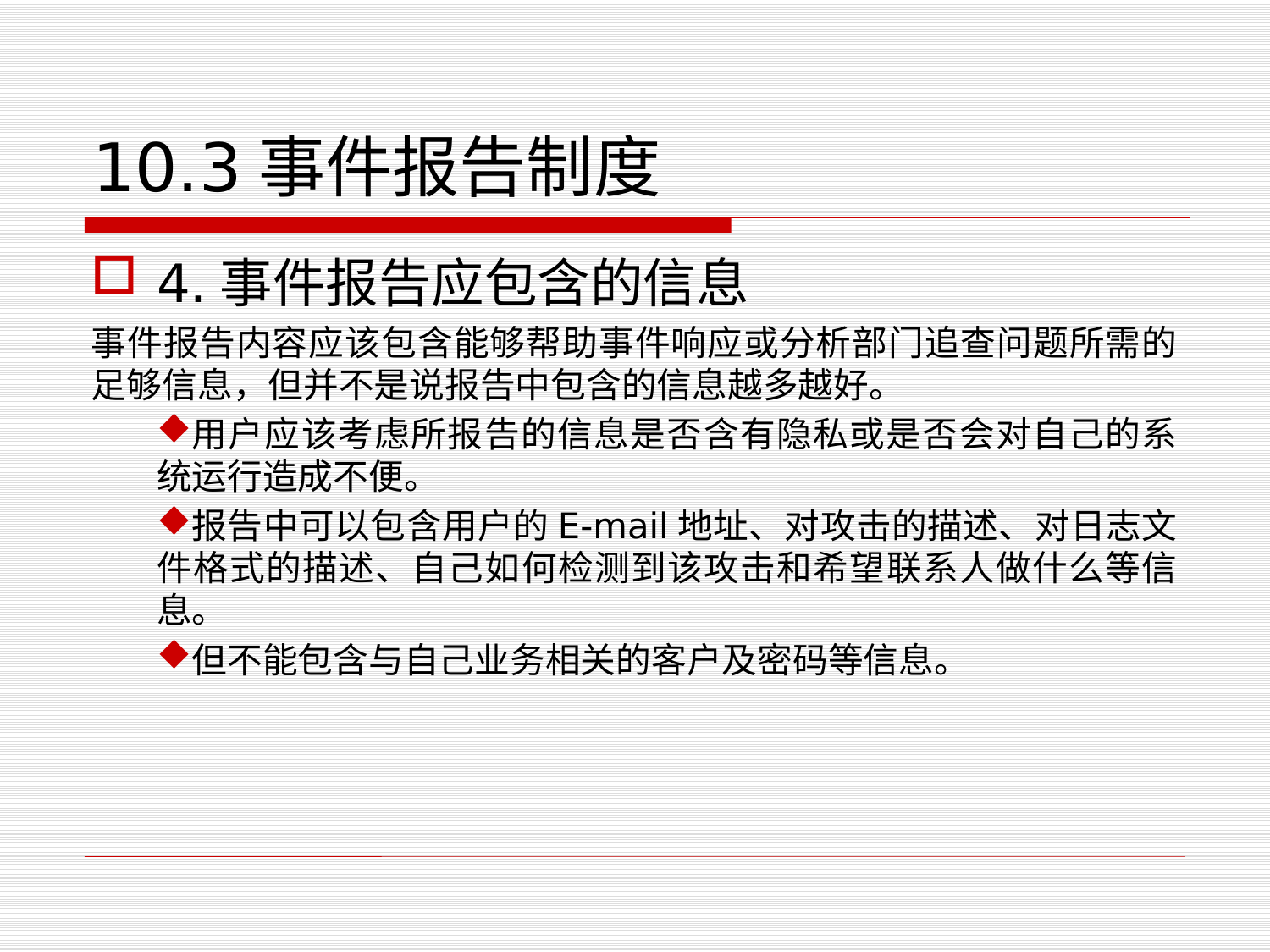

# 10.3事件报告制度
4.事件报告应包含的信息
事件报告内容应该包含能够帮助事件响应或分析部门追查问题所需的足够信息，但并不是说报告中包含的信息越多越好。
用户应该考虑所报告的信息是否含有隐私或是否会对自己的系统运行造成不便。
报告中可以包含用户的E-mail地址、对攻击的描述、对日志文件格式的描述、自己如何检测到该攻击和希望联系人做什么等信息。
但不能包含与自己业务相关的客户及密码等信息。